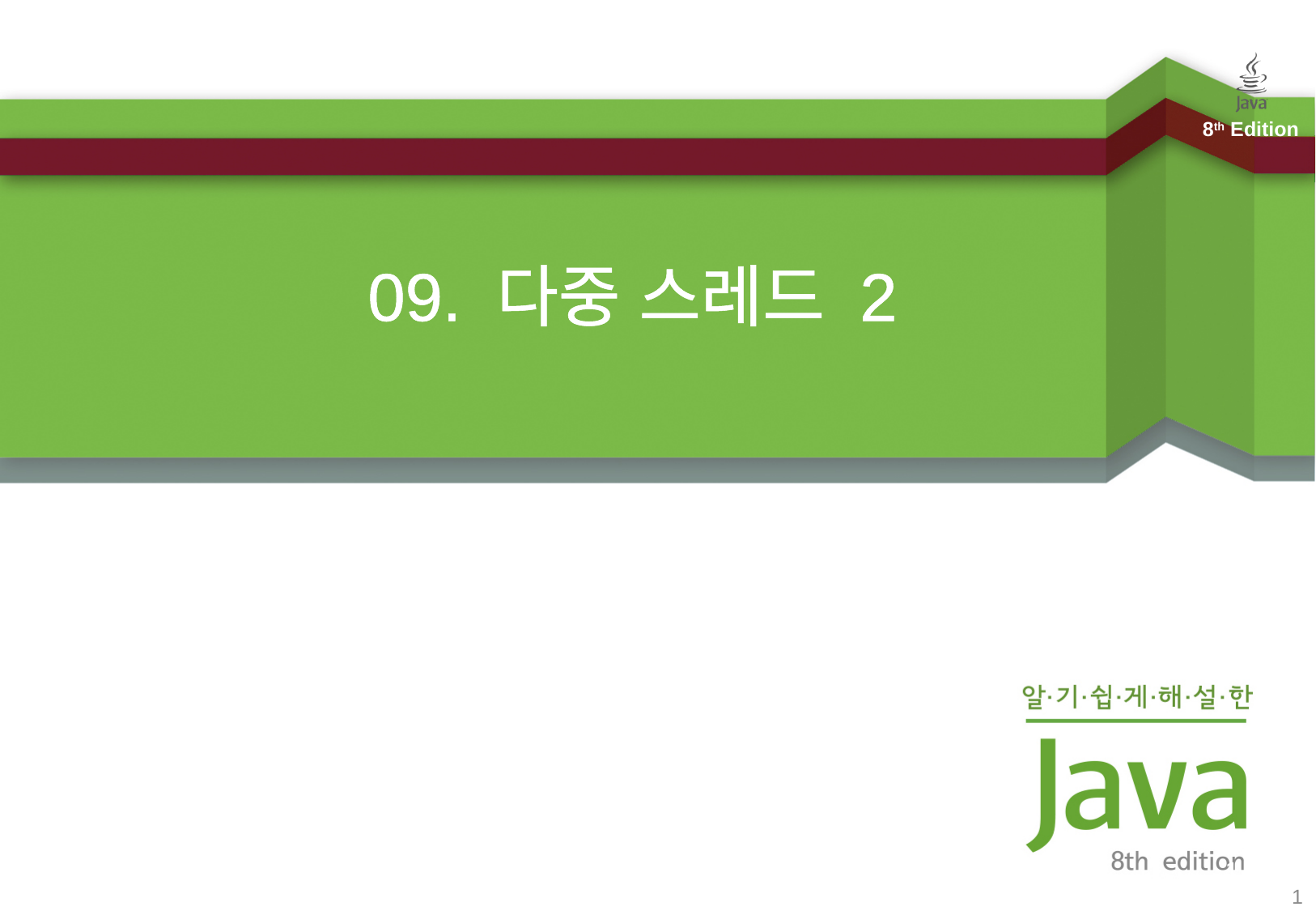

# 09. 다중 스레드 2

1
1